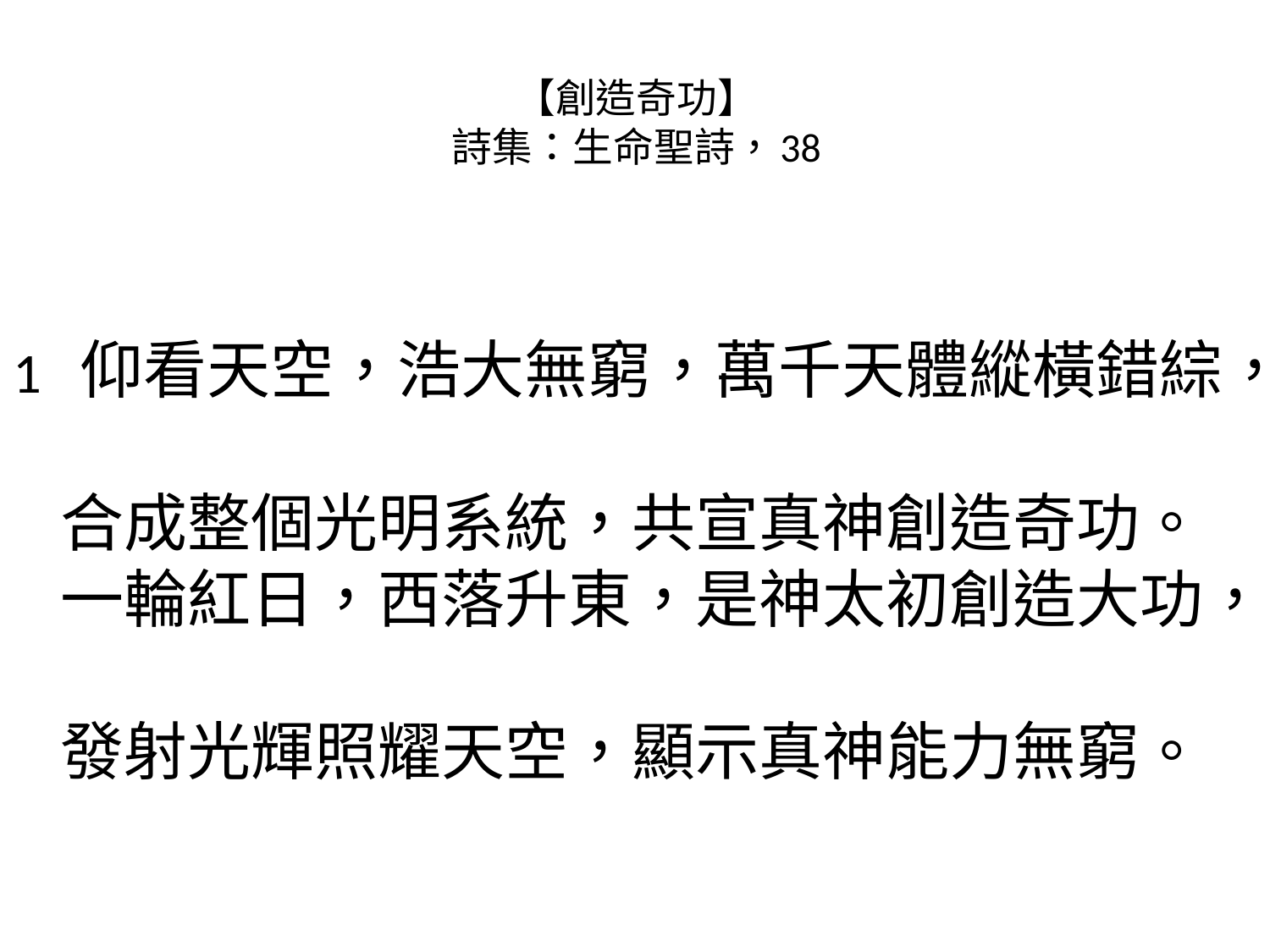

# 【創造奇功】 詩集：生命聖詩，38
1  仰看天空，浩大無窮，萬千天體縱橫錯綜，
合成整個光明系統，共宣真神創造奇功。
一輪紅日，西落升東，是神太初創造大功，
發射光輝照耀天空，顯示真神能力無窮。